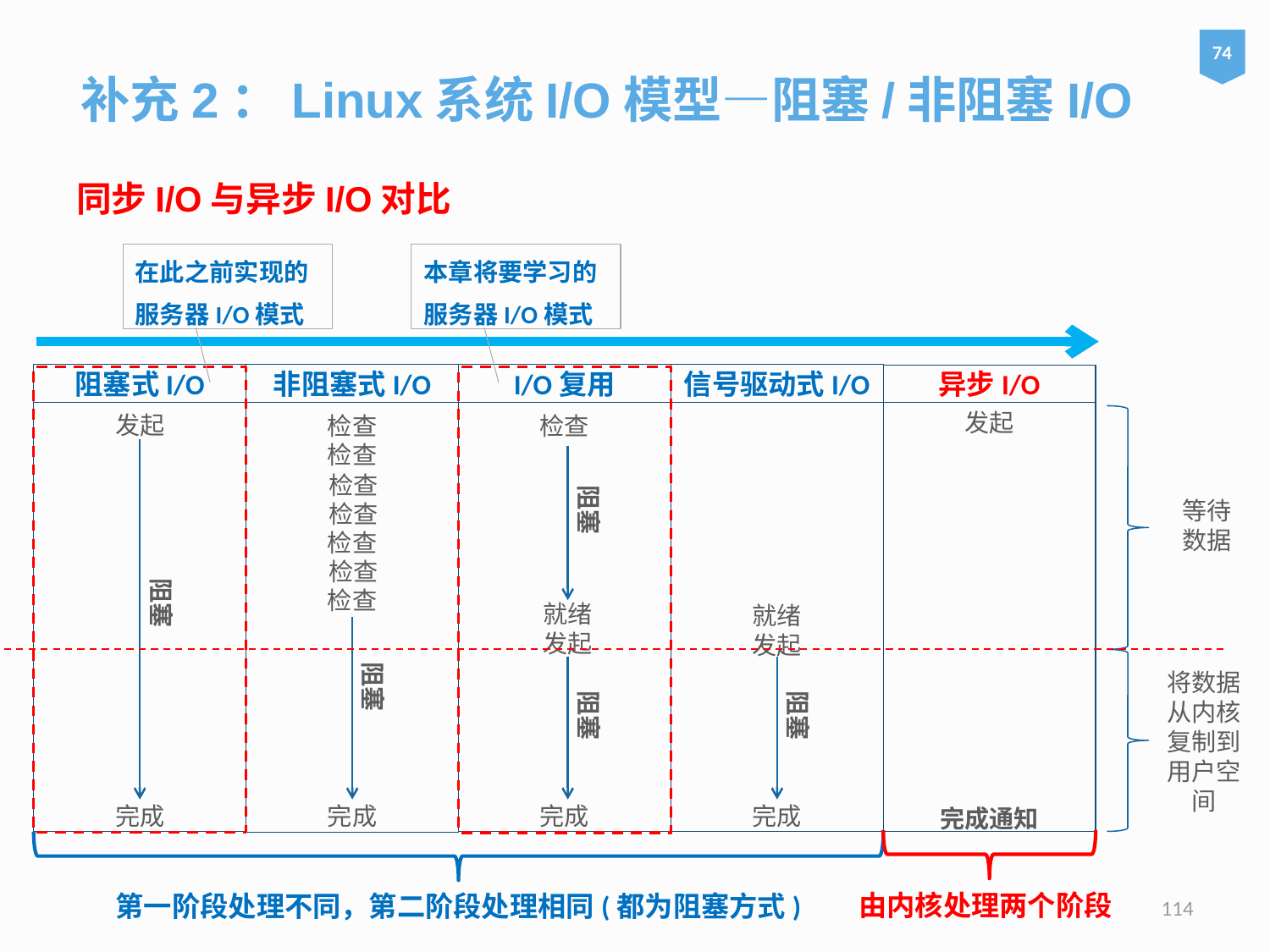

补充2：Linux系统I/O模型—阻塞/非阻塞I/O
74
同步I/O与异步I/O对比
在此之前实现的
服务器I/O模式
本章将要学习的
服务器I/O模式
阻塞式I/O
非阻塞式I/O
I/O复用
信号驱动式I/O
异步I/O

发起
发起
检查
检查
检查
阻塞

等待
数据
检查
检查
检查
阻塞
检查
检查
就绪
发起
就绪
发起
阻塞

阻塞
阻塞
将数据从内核复制到用户空间

完成
完成
完成
完成
完成通知
由内核处理两个阶段
第一阶段处理不同，第二阶段处理相同(都为阻塞方式)
114